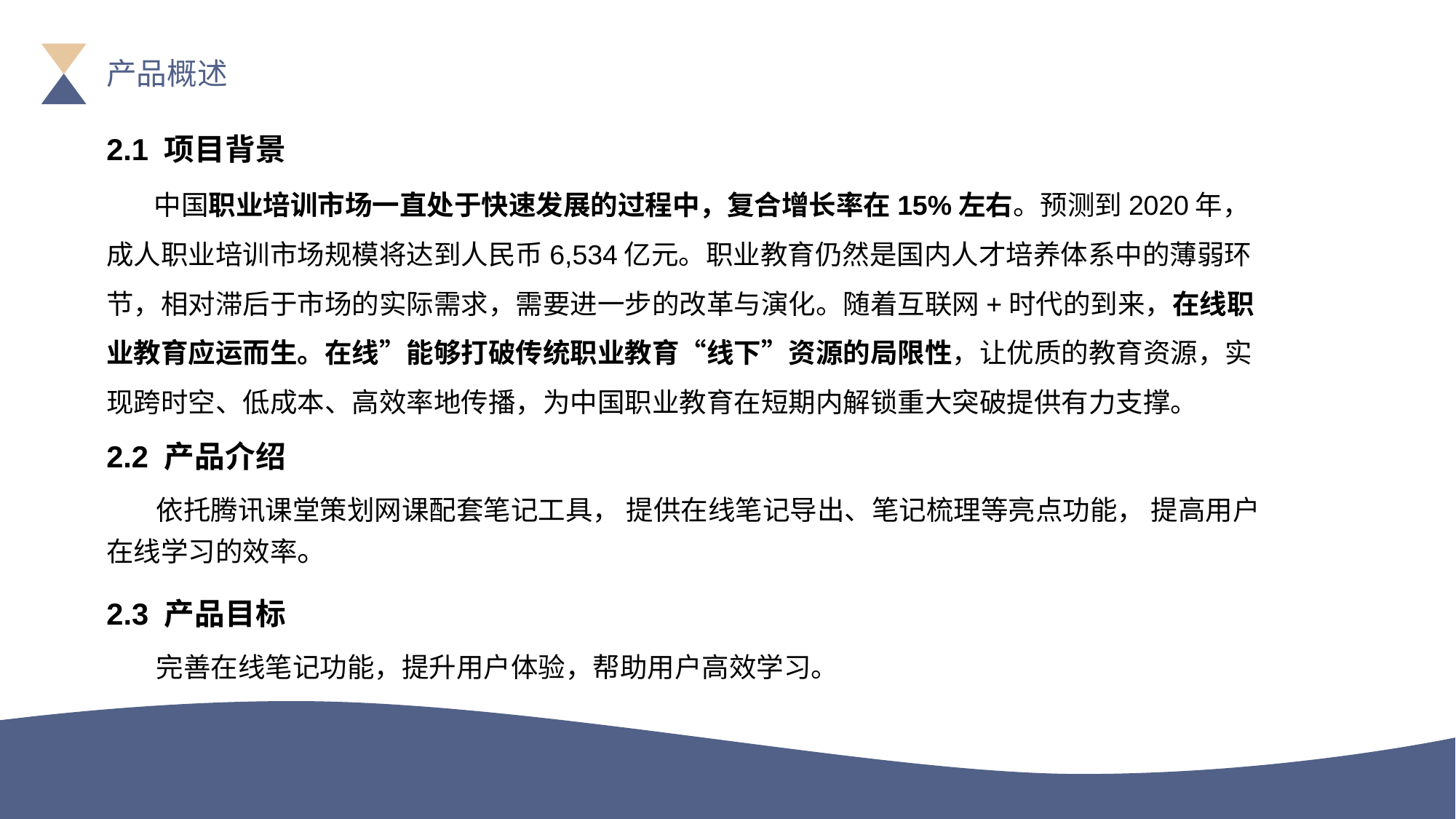

产品概述
2.1 项目背景
      中国职业培训市场一直处于快速发展的过程中，复合增长率在15%左右。预测到2020年，成人职业培训市场规模将达到人民币6,534亿元。职业教育仍然是国内人才培养体系中的薄弱环节，相对滞后于市场的实际需求，需要进一步的改革与演化。随着互联网+时代的到来，在线职业教育应运而生。在线”能够打破传统职业教育“线下”资源的局限性，让优质的教育资源，实现跨时空、低成本、高效率地传播，为中国职业教育在短期内解锁重大突破提供有力支撑。
2.2 产品介绍
       依托腾讯课堂策划网课配套笔记工具， 提供在线笔记导出、笔记梳理等亮点功能， 提高用户在线学习的效率。
2.3 产品目标
       完善在线笔记功能，提升用户体验，帮助用户高效学习。